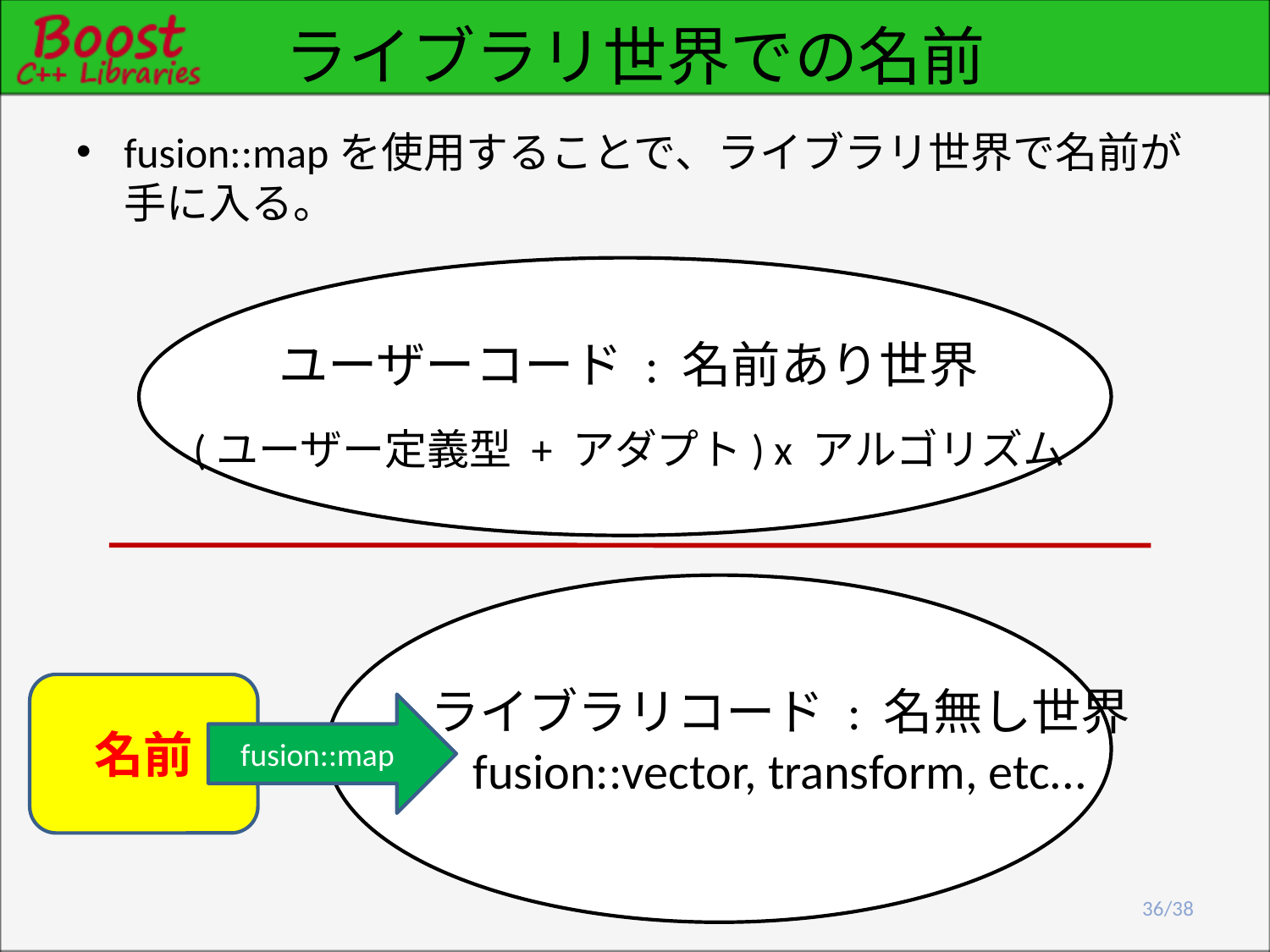

# ライブラリ世界での名前
fusion::mapを使用することで、ライブラリ世界で名前が手に入る。

ユーザーコード : 名前あり世界
(ユーザー定義型 + アダプト) x アルゴリズム

名前
ライブラリコード : 名無し世界
fusion::vector, transform, etc...
fusion::map
36/38